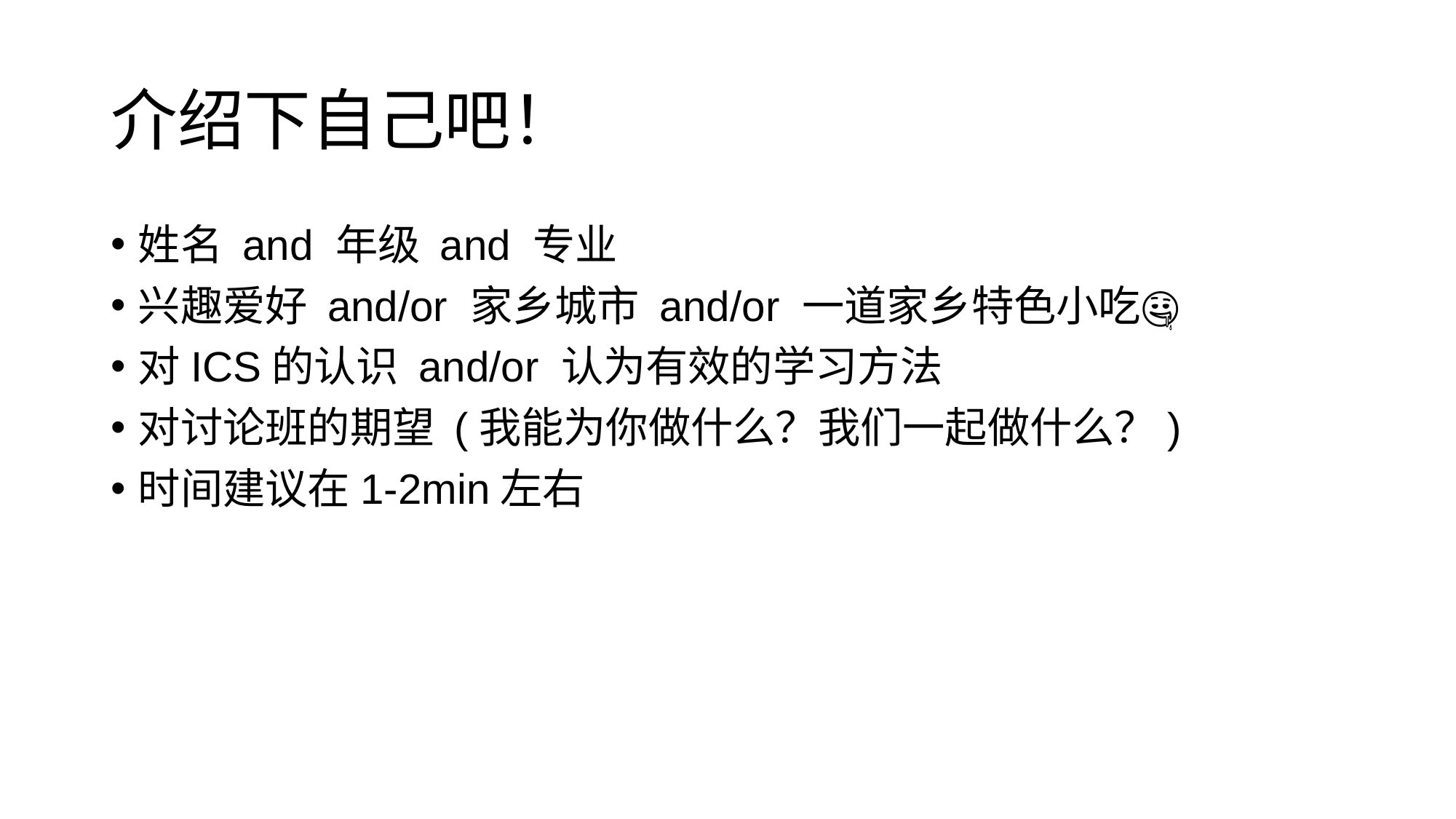

# 介绍下自己吧！
姓名 and 年级 and 专业
兴趣爱好 and/or 家乡城市 and/or 一道家乡特色小吃🤤
对ICS的认识 and/or 认为有效的学习方法
对讨论班的期望 (我能为你做什么？我们一起做什么？)
时间建议在1-2min左右